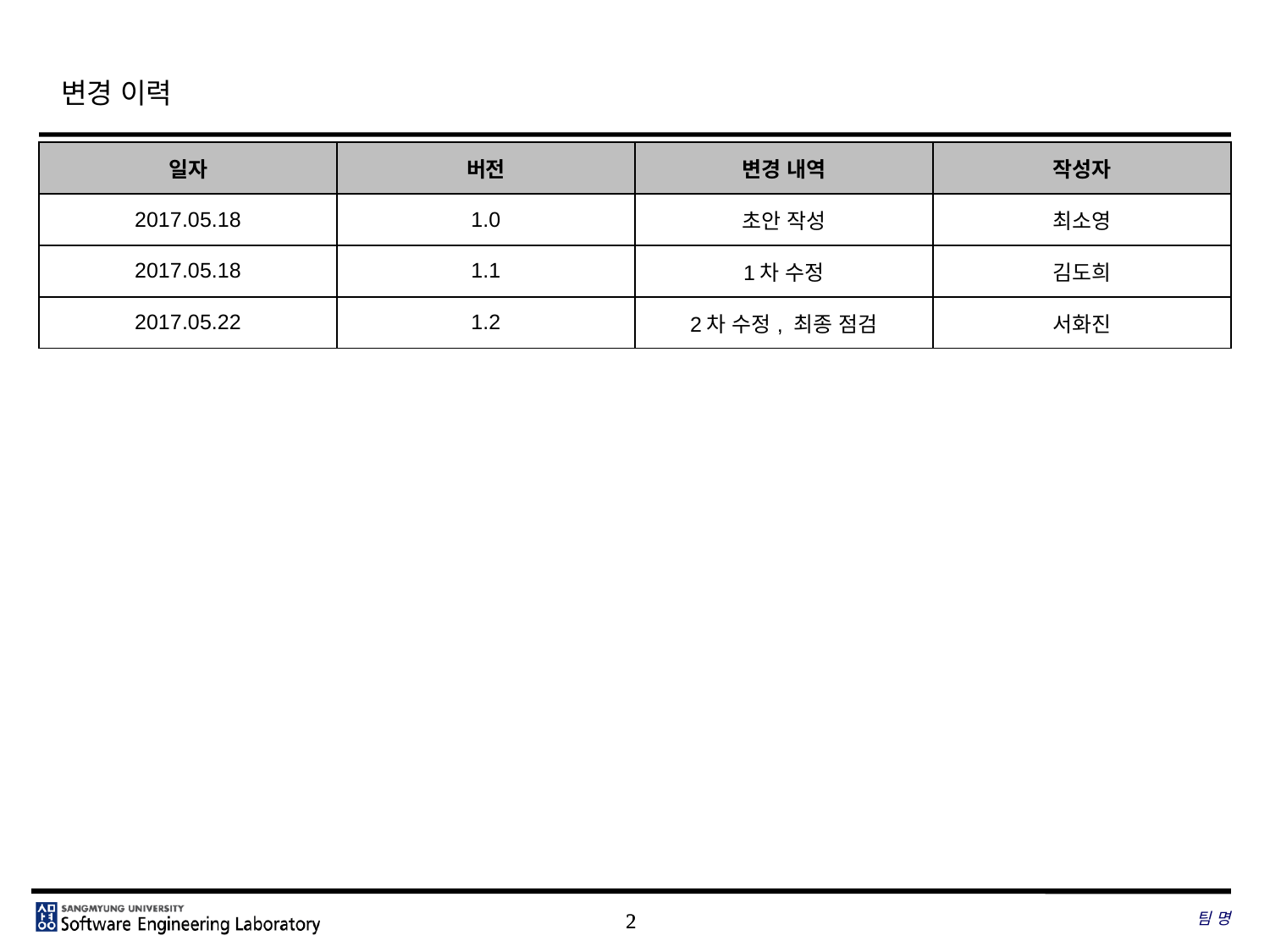

# 변경 이력
| 일자 | 버전 | 변경 내역 | 작성자 |
| --- | --- | --- | --- |
| 2017.05.18 | 1.0 | 초안 작성 | 최소영 |
| 2017.05.18 | 1.1 | 1차 수정 | 김도희 |
| 2017.05.22 | 1.2 | 2차 수정, 최종 점검 | 서화진 |
팀 명